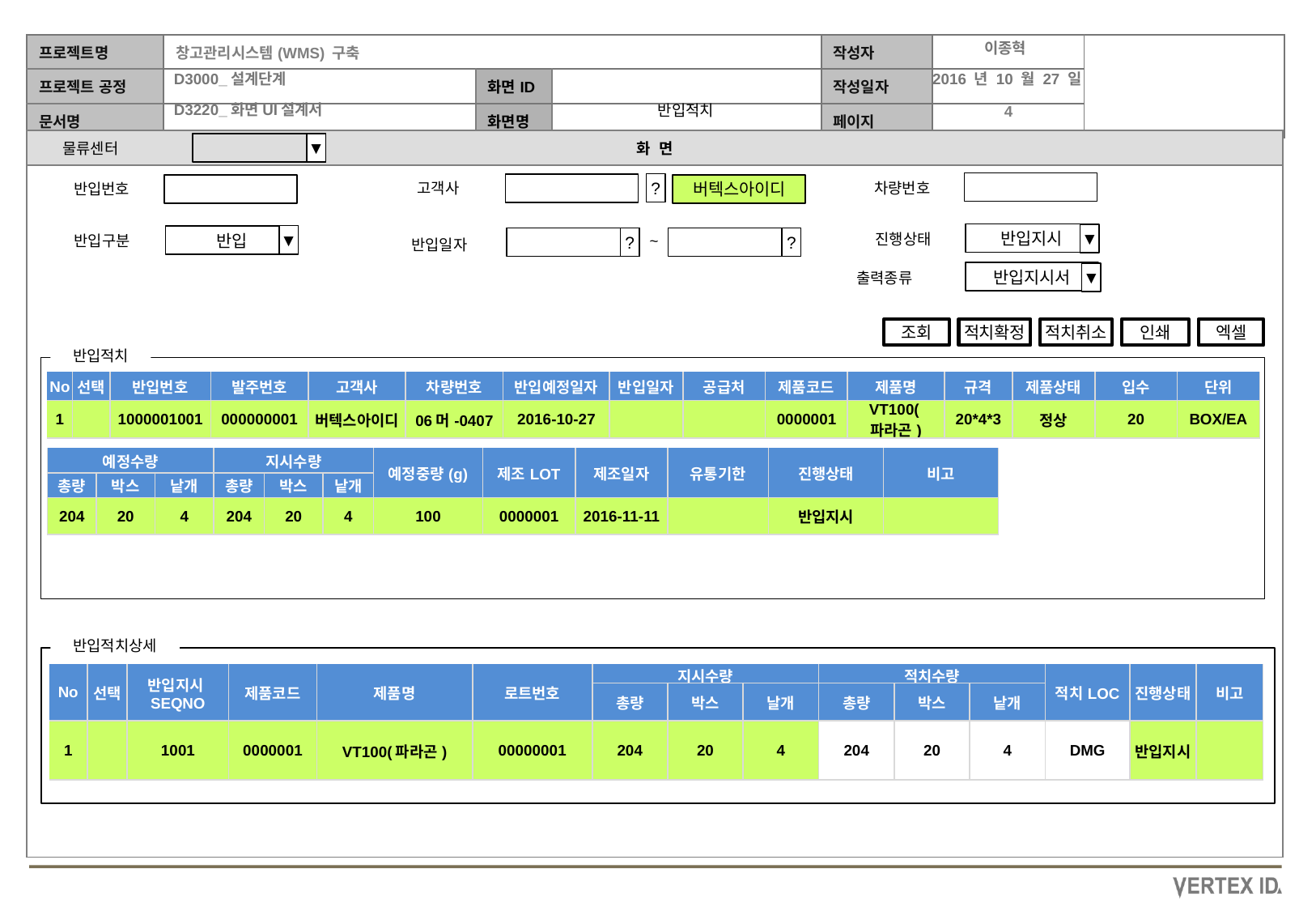

이종혁
2016 년 10 월 27 일
반입적치
물류센터

▼
고객사
차량번호

반입번호
?

버텍스아이디
진행상태
반입지시
▼
▼
~
반입구분
반입

?

?
반입일자
출력종류
반입지시서
▼
조회
적치확정
적치취소
인쇄
엑셀
반입적치

| No | 선택 | 반입번호 | 발주번호 | 고객사 | 차량번호 | 반입예정일자 | 반입일자 | 공급처 | 제품코드 | 제품명 | 규격 | 제품상태 | 입수 | 단위 |
| --- | --- | --- | --- | --- | --- | --- | --- | --- | --- | --- | --- | --- | --- | --- |
| 1 |  | 1000001001 | 000000001 | 버텍스아이디 | 06머-0407 | 2016-10-27 |  |  | 0000001 | VT100(파라곤) | 20\*4\*3 | 정상 | 20 | BOX/EA |
| 예정수량 |  |  | 지시수량 |  |  | 예정중량(g) | 제조LOT | 제조일자 | 유통기한 | 진행상태 | 비고 |
| --- | --- | --- | --- | --- | --- | --- | --- | --- | --- | --- | --- |
| 총량 | 박스 | 낱개 | 총량 | 박스 | 낱개 |  |  |  |  |  |  |
| 204 | 20 | 4 | 204 | 20 | 4 | 100 | 0000001 | 2016-11-11 |  | 반입지시 |  |
반입적치상세

| No | 선택 | 반입지시SEQNO | 제품코드 | 제품명 | 로트번호 | 지시수량 |  |  | 적치수량 |  |  | 적치LOC | 진행상태 | 비고 |
| --- | --- | --- | --- | --- | --- | --- | --- | --- | --- | --- | --- | --- | --- | --- |
|  |  |  |  |  |  | 총량 | 박스 | 날개 | 총량 | 박스 | 낱개 |  |  |  |
| 1 |  | 1001 | 0000001 | VT100(파라곤) | 00000001 | 204 | 20 | 4 | 204 | 20 | 4 | DMG | 반입지시 |  |